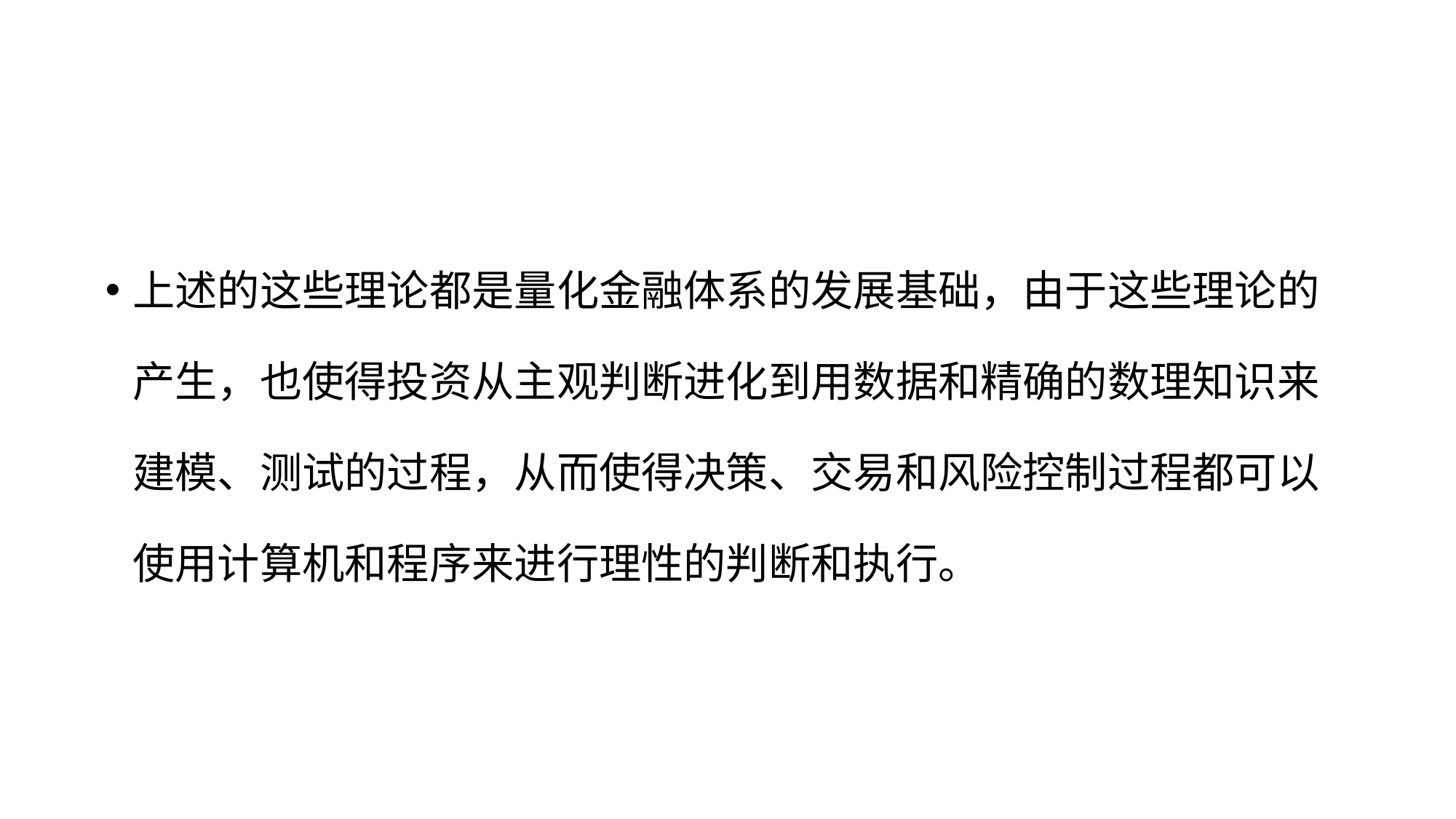

#
上述的这些理论都是量化金融体系的发展基础，由于这些理论的产生，也使得投资从主观判断进化到用数据和精确的数理知识来建模、测试的过程，从而使得决策、交易和风险控制过程都可以使用计算机和程序来进行理性的判断和执行。